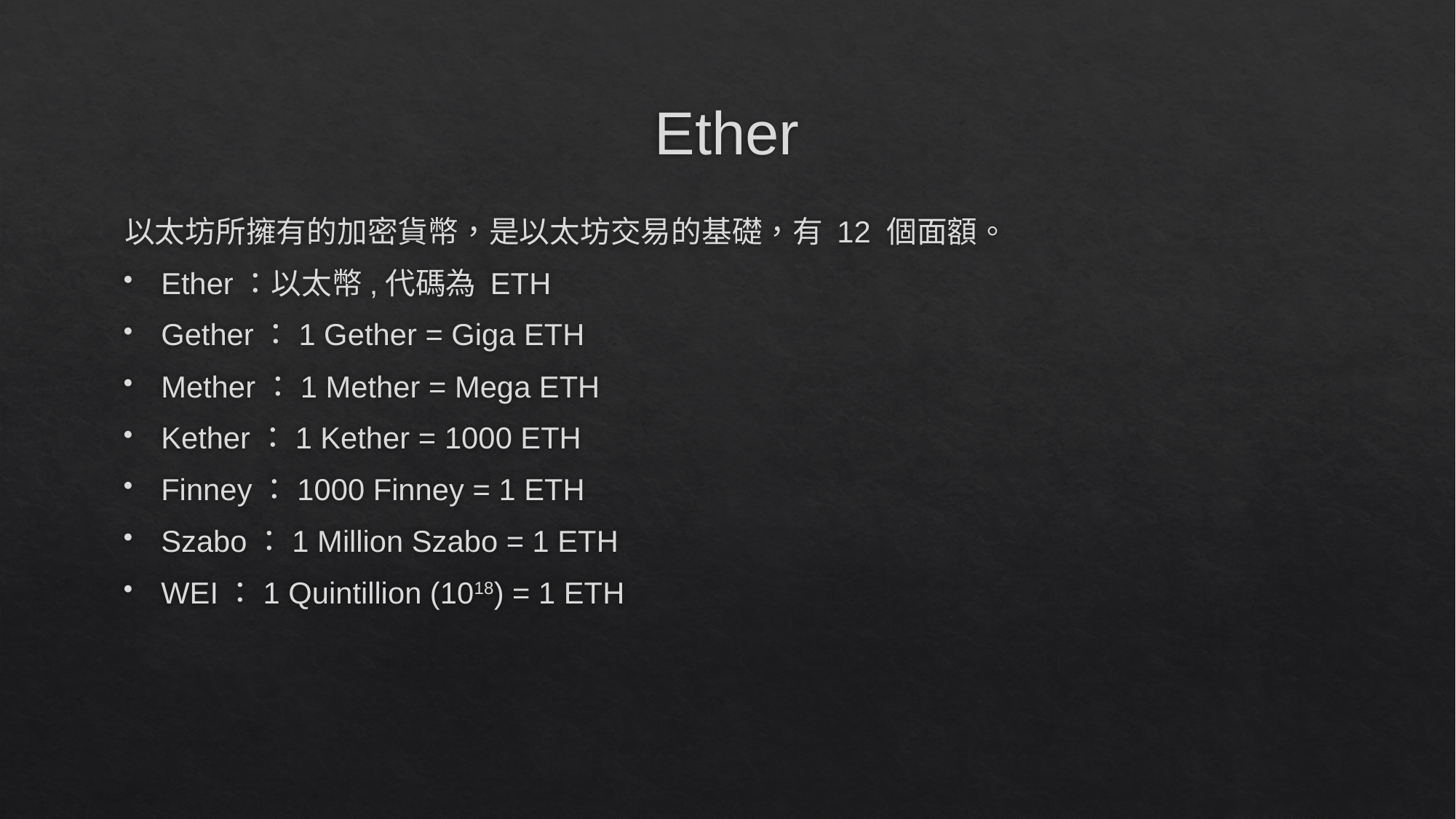

# Ether
以太坊所擁有的加密貨幣，是以太坊交易的基礎，有 12 個面額。
Ether：以太幣,代碼為 ETH
Gether：1 Gether = Giga ETH
Mether：1 Mether = Mega ETH
Kether：1 Kether = 1000 ETH
Finney：1000 Finney = 1 ETH
Szabo：1 Million Szabo = 1 ETH
WEI：1 Quintillion (1018) = 1 ETH